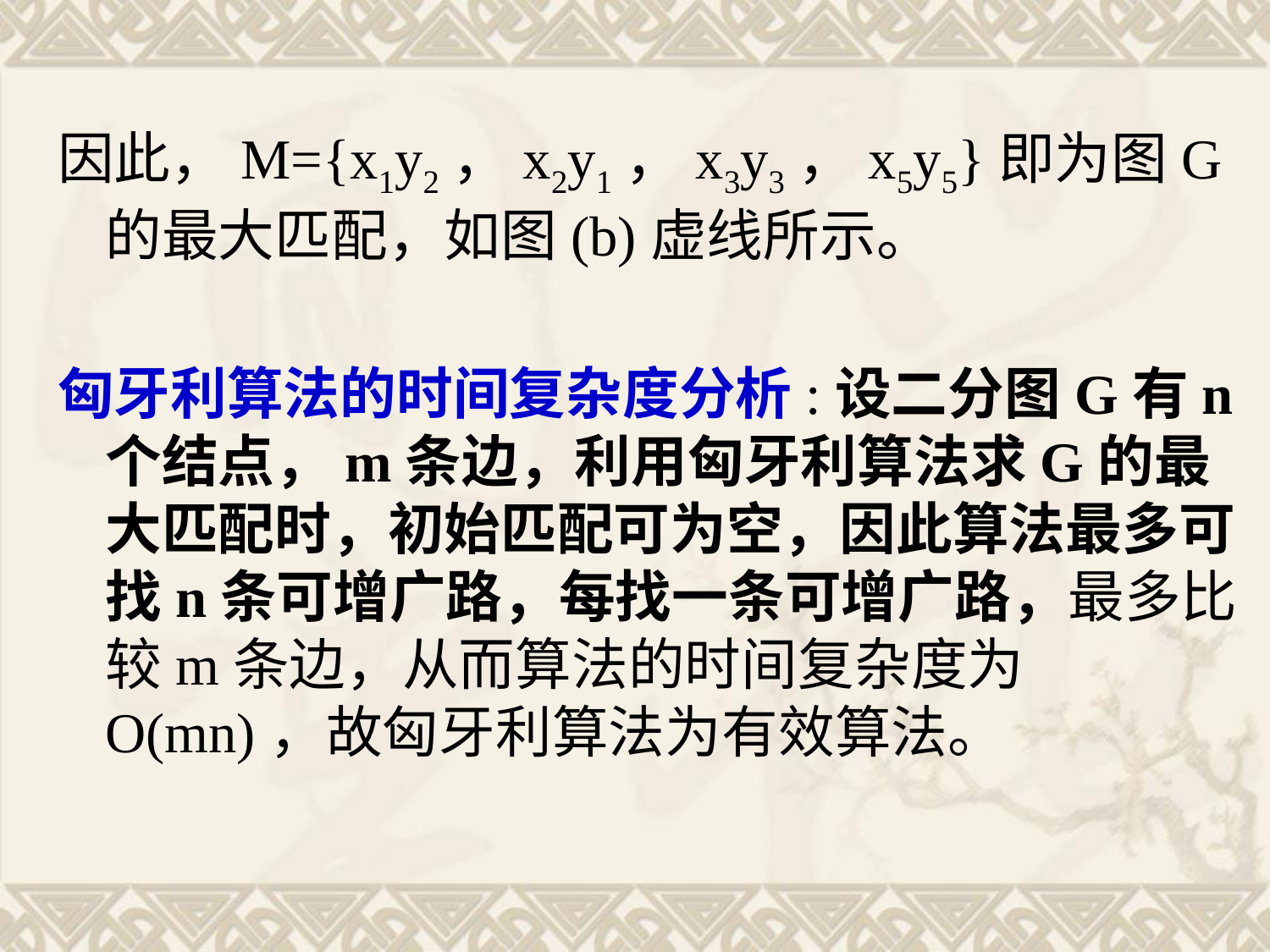

因此，M={x1y2，x2y1，x3y3，x5y5}即为图G的最大匹配，如图(b)虚线所示。

匈牙利算法的时间复杂度分析:设二分图G有n个结点，m条边，利用匈牙利算法求G的最大匹配时，初始匹配可为空，因此算法最多可找n条可增广路，每找一条可增广路，最多比较m条边，从而算法的时间复杂度为O(mn)，故匈牙利算法为有效算法。